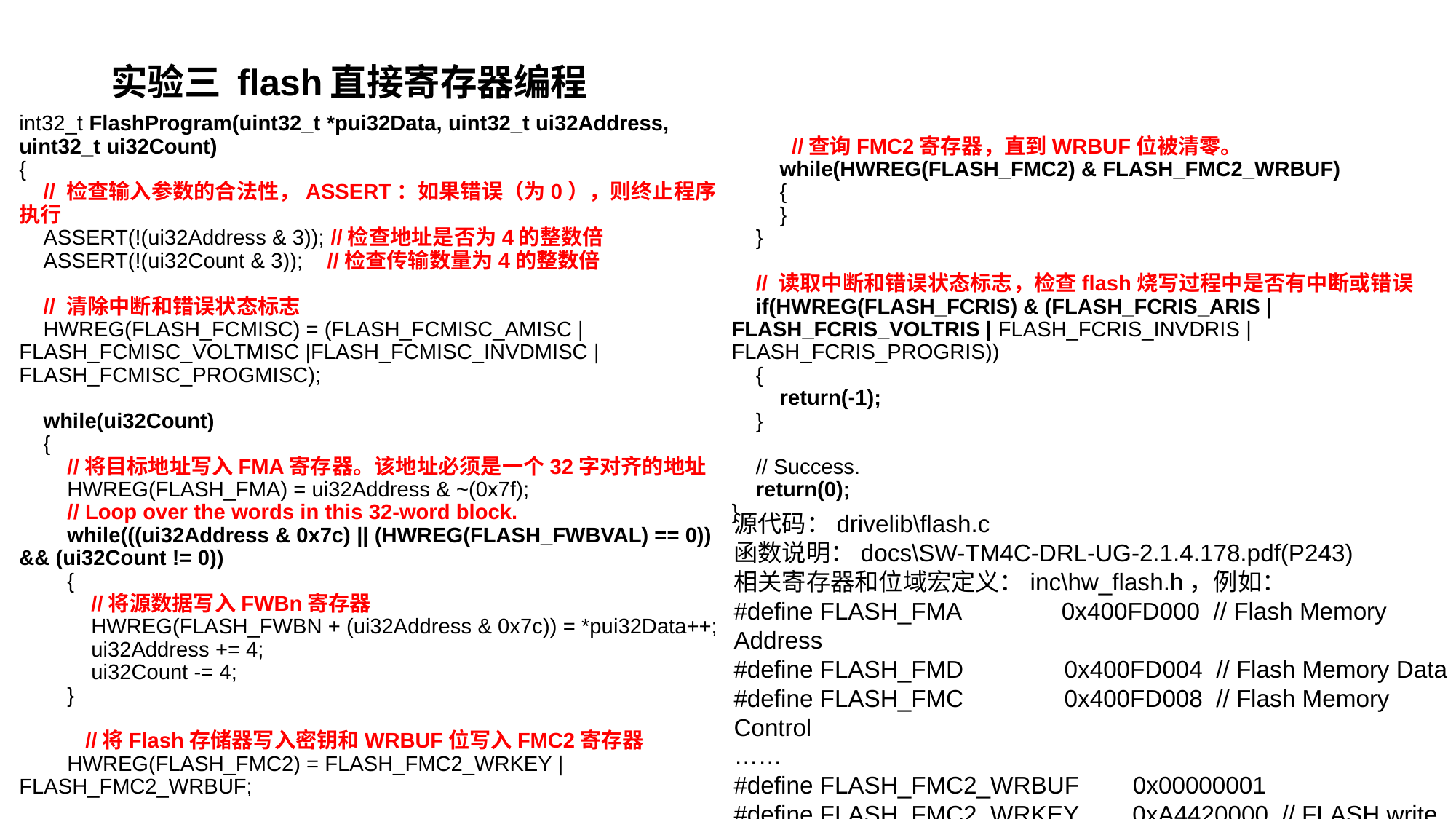

实验三 flash直接寄存器编程
int32_t FlashProgram(uint32_t *pui32Data, uint32_t ui32Address, uint32_t ui32Count)
{
    // 检查输入参数的合法性，ASSERT：如果错误（为0），则终止程序执行
    ASSERT(!(ui32Address & 3)); //检查地址是否为4的整数倍
    ASSERT(!(ui32Count & 3));    //检查传输数量为4的整数倍

    // 清除中断和错误状态标志
    HWREG(FLASH_FCMISC) = (FLASH_FCMISC_AMISC | FLASH_FCMISC_VOLTMISC |FLASH_FCMISC_INVDMISC | FLASH_FCMISC_PROGMISC);

    while(ui32Count)
    {
        //将目标地址写入FMA寄存器。该地址必须是一个32字对齐的地址
        HWREG(FLASH_FMA) = ui32Address & ~(0x7f);
        // Loop over the words in this 32-word block.
        while(((ui32Address & 0x7c) || (HWREG(FLASH_FWBVAL) == 0)) && (ui32Count != 0))
        {
            //将源数据写入FWBn寄存器
            HWREG(FLASH_FWBN + (ui32Address & 0x7c)) = *pui32Data++;
            ui32Address += 4;
            ui32Count -= 4;
        }

           //将Flash存储器写入密钥和WRBUF位写入FMC2寄存器
        HWREG(FLASH_FMC2) = FLASH_FMC2_WRKEY | FLASH_FMC2_WRBUF;

          //查询FMC2寄存器，直到WRBUF位被清零。
        while(HWREG(FLASH_FMC2) & FLASH_FMC2_WRBUF)
        {
        }
    }

    // 读取中断和错误状态标志，检查flash烧写过程中是否有中断或错误
    if(HWREG(FLASH_FCRIS) & (FLASH_FCRIS_ARIS | FLASH_FCRIS_VOLTRIS | FLASH_FCRIS_INVDRIS | FLASH_FCRIS_PROGRIS))
    {
        return(-1);
    }

    // Success.
    return(0);
}
源代码：drivelib\flash.c
函数说明：docs\SW-TM4C-DRL-UG-2.1.4.178.pdf(P243)
相关寄存器和位域宏定义：inc\hw_flash.h，例如：
#define FLASH_FMA               0x400FD000  // Flash Memory Address
#define FLASH_FMD               0x400FD004  // Flash Memory Data
#define FLASH_FMC               0x400FD008  // Flash Memory Control
……
#define FLASH_FMC2_WRBUF        0x00000001
#define FLASH_FMC2_WRKEY        0xA4420000  // FLASH write key